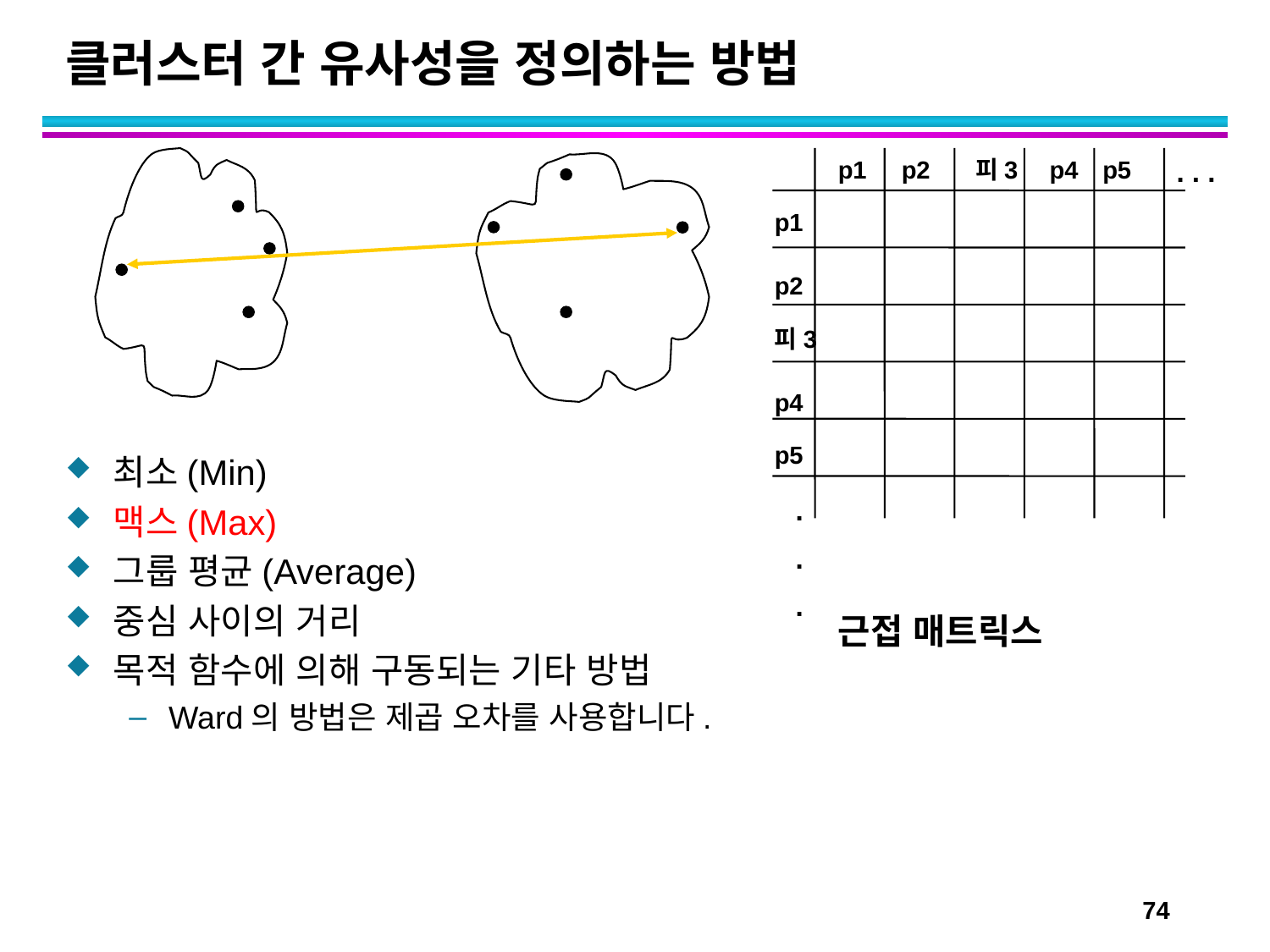

# 클러스터 간 유사성을 정의하는 방법

p1

p2

피3

p4
p5

. . .

p1

p2

피3

p4

p5

.
.
.

최소(Min)
맥스(Max)
그룹 평균(Average)
중심 사이의 거리
목적 함수에 의해 구동되는 기타 방법
Ward의 방법은 제곱 오차를 사용합니다.
근접 매트릭스